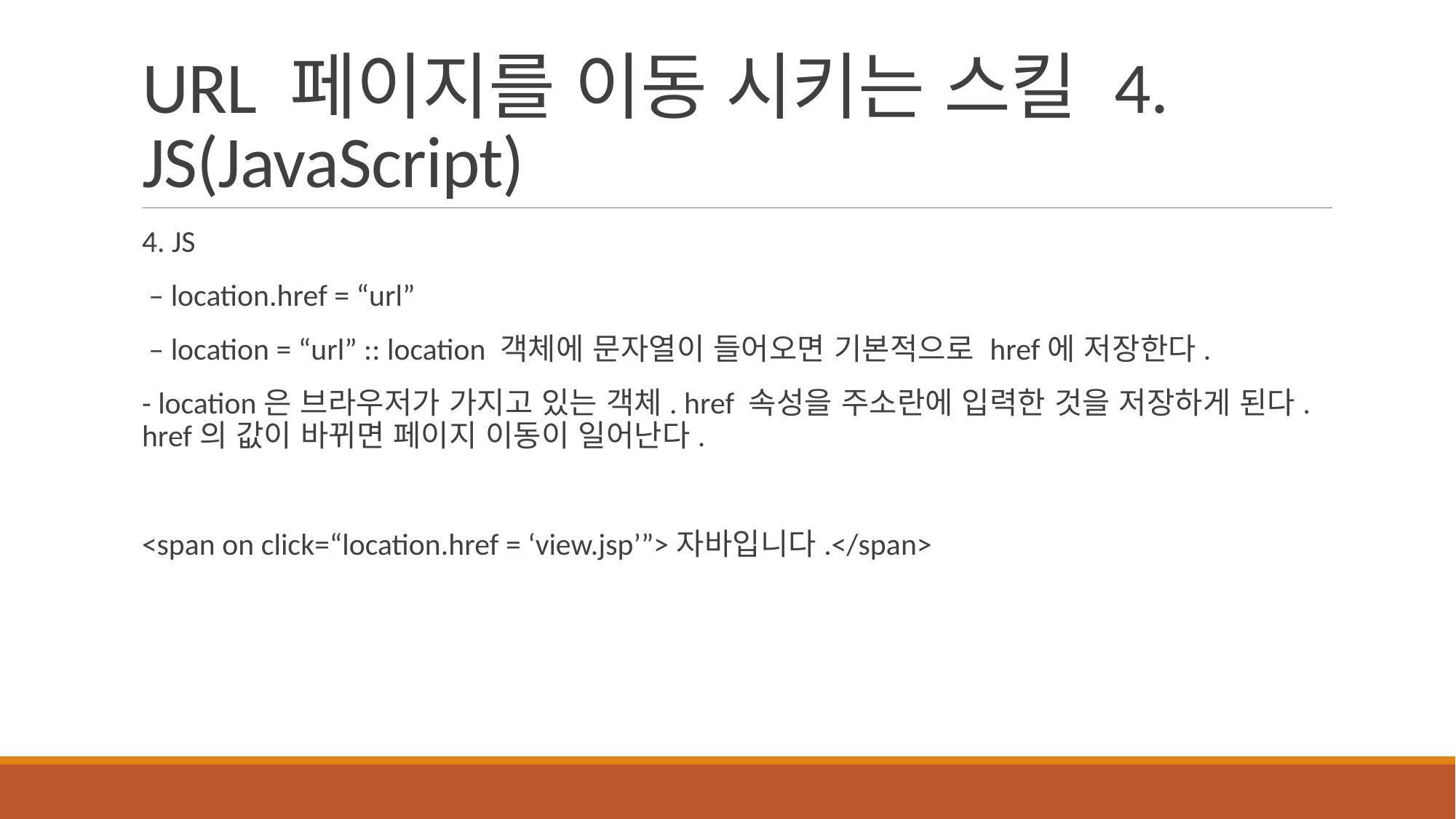

# URL 페이지를 이동 시키는 스킬 4. JS(JavaScript)
4. JS
 – location.href = “url”
 – location = “url” :: location 객체에 문자열이 들어오면 기본적으로 href에 저장한다.
- location은 브라우저가 가지고 있는 객체. href 속성을 주소란에 입력한 것을 저장하게 된다. href의 값이 바뀌면 페이지 이동이 일어난다.

<span on click=“location.href = ‘view.jsp’”>자바입니다.</span>